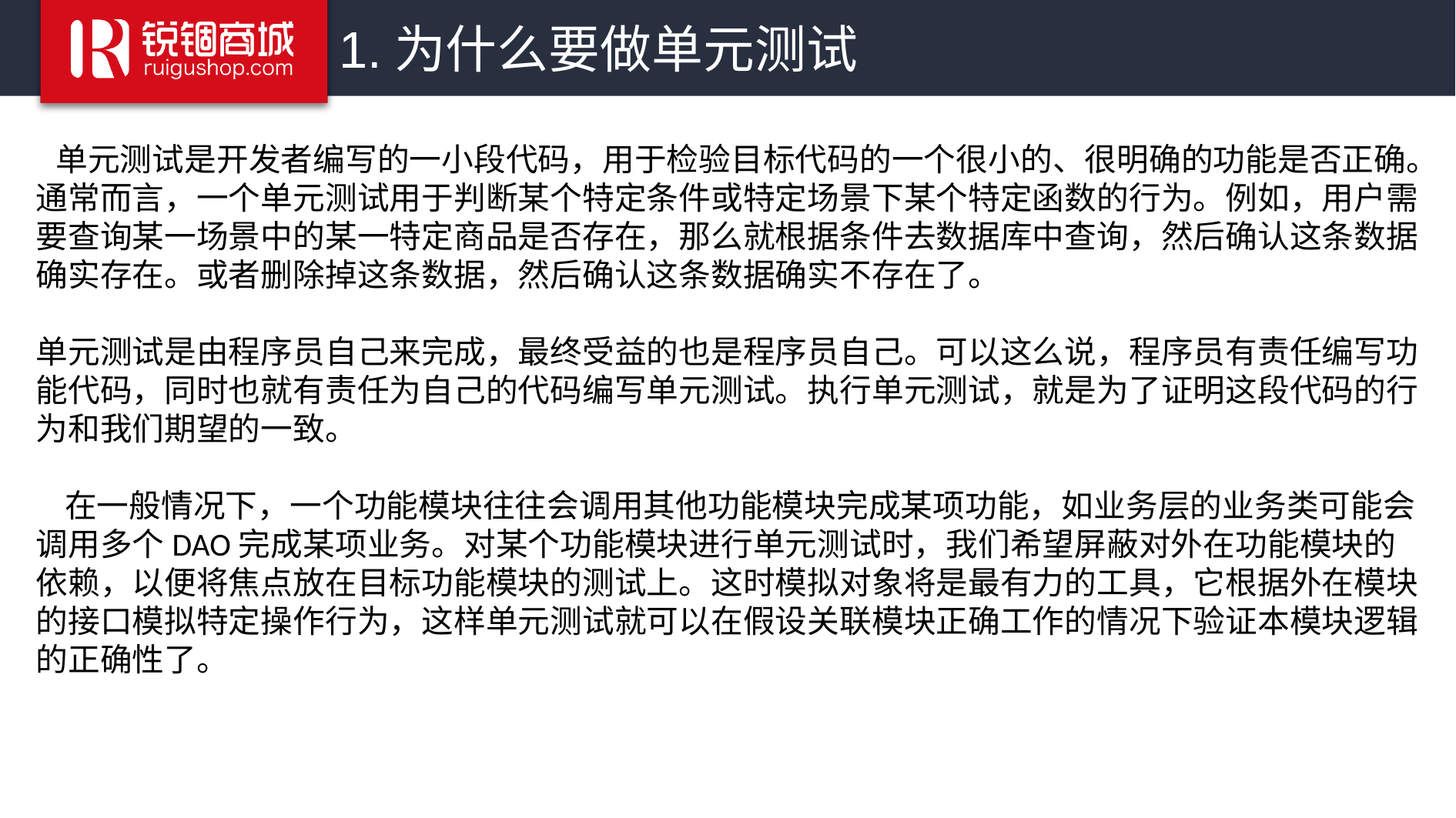

# 1.为什么要做单元测试
  单元测试是开发者编写的一小段代码，用于检验目标代码的一个很小的、很明确的功能是否正确。通常而言，一个单元测试用于判断某个特定条件或特定场景下某个特定函数的行为。例如，用户需要查询某一场景中的某一特定商品是否存在，那么就根据条件去数据库中查询，然后确认这条数据确实存在。或者删除掉这条数据，然后确认这条数据确实不存在了。

单元测试是由程序员自己来完成，最终受益的也是程序员自己。可以这么说，程序员有责任编写功能代码，同时也就有责任为自己的代码编写单元测试。执行单元测试，就是为了证明这段代码的行为和我们期望的一致。

   在一般情况下，一个功能模块往往会调用其他功能模块完成某项功能，如业务层的业务类可能会调用多个DAO完成某项业务。对某个功能模块进行单元测试时，我们希望屏蔽对外在功能模块的依赖，以便将焦点放在目标功能模块的测试上。这时模拟对象将是最有力的工具，它根据外在模块的接口模拟特定操作行为，这样单元测试就可以在假设关联模块正确工作的情况下验证本模块逻辑的正确性了。